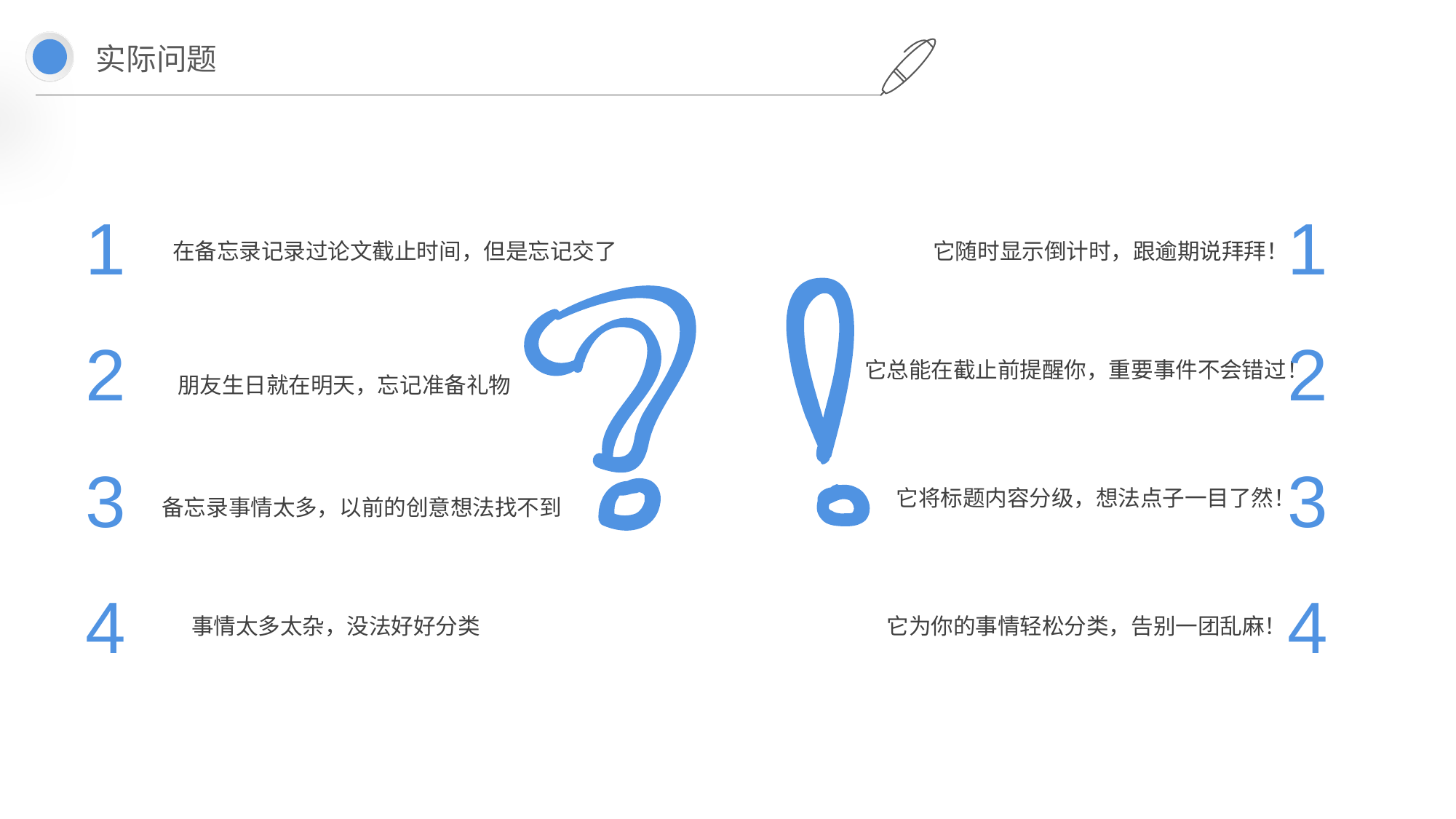

实际问题

1
1
在备忘录记录过论文截止时间，但是忘记交了
它随时显示倒计时，跟逾期说拜拜！

2
2
它总能在截止前提醒你，重要事件不会错过！
朋友生日就在明天，忘记准备礼物
3
3
它将标题内容分级，想法点子一目了然！
备忘录事情太多，以前的创意想法找不到
4
4
事情太多太杂，没法好好分类
它为你的事情轻松分类，告别一团乱麻！